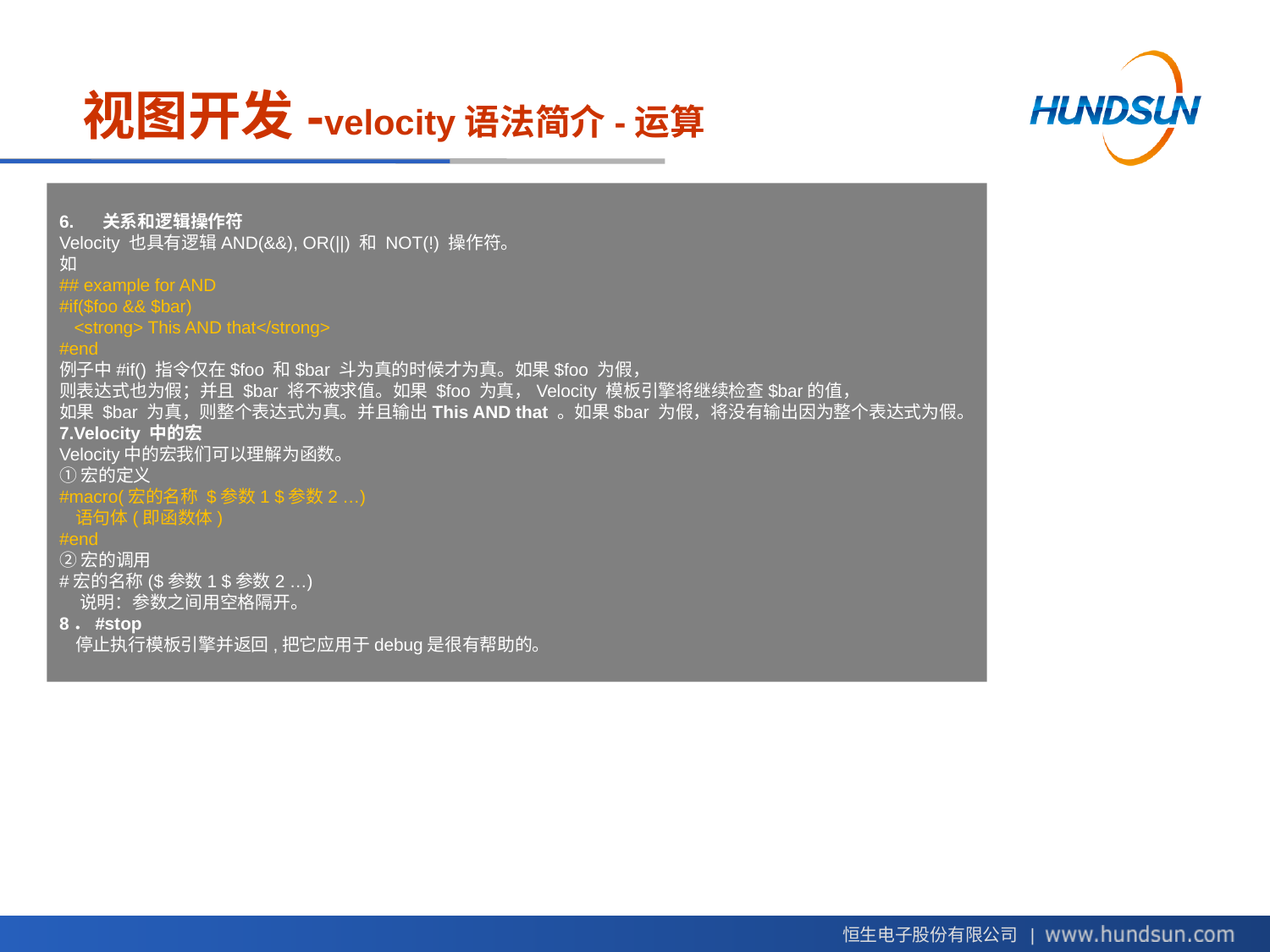

# 视图开发-velocity语法简介-运算

6.     关系和逻辑操作符
Velocity 也具有逻辑AND(&&), OR(||) 和 NOT(!) 操作符。
如
## example for AND
#if($foo && $bar)
   <strong> This AND that</strong>
#end
例子中#if() 指令仅在$foo 和$bar 斗为真的时候才为真。如果$foo 为假，
则表达式也为假；并且 $bar 将不被求值。如果 $foo 为真，Velocity 模板引擎将继续检查$bar的值，
如果 $bar 为真，则整个表达式为真。并且输出This AND that 。如果$bar 为假，将没有输出因为整个表达式为假。
7.Velocity 中的宏
Velocity中的宏我们可以理解为函数。
①宏的定义
#macro(宏的名称 $参数1 $参数2 …)
   语句体(即函数体)
#end
②宏的调用
#宏的名称($参数1 $参数2 …)
    说明：参数之间用空格隔开。
8．#stop
   停止执行模板引擎并返回,把它应用于debug是很有帮助的。